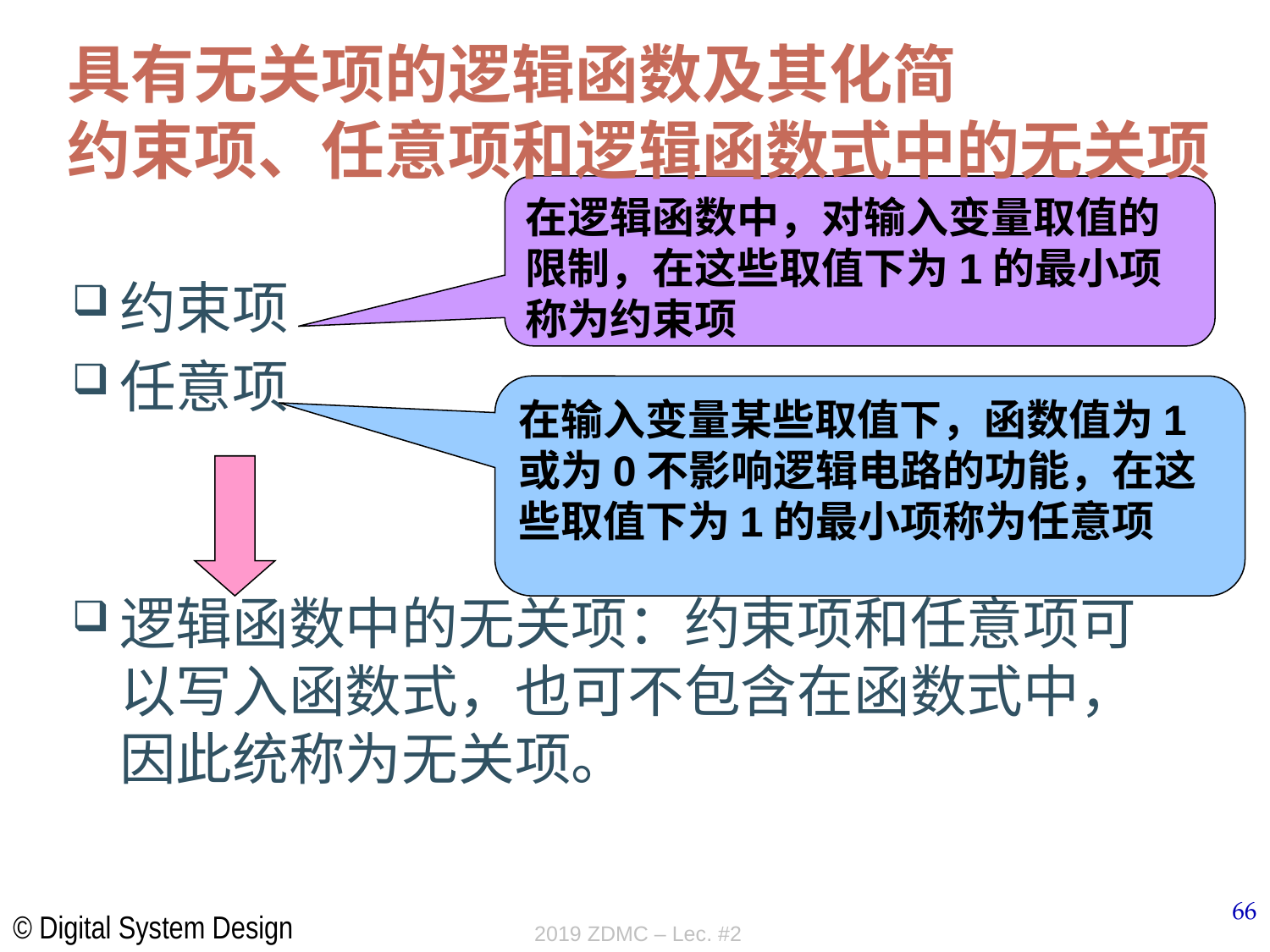

具有无关项的逻辑函数及其化简
约束项、任意项和逻辑函数式中的无关项
在逻辑函数中，对输入变量取值的限制，在这些取值下为1的最小项称为约束项
约束项
任意项

逻辑函数中的无关项：约束项和任意项可以写入函数式，也可不包含在函数式中，因此统称为无关项。

在输入变量某些取值下，函数值为1或为0不影响逻辑电路的功能，在这些取值下为1的最小项称为任意项

2019 ZDMC – Lec. #2
66